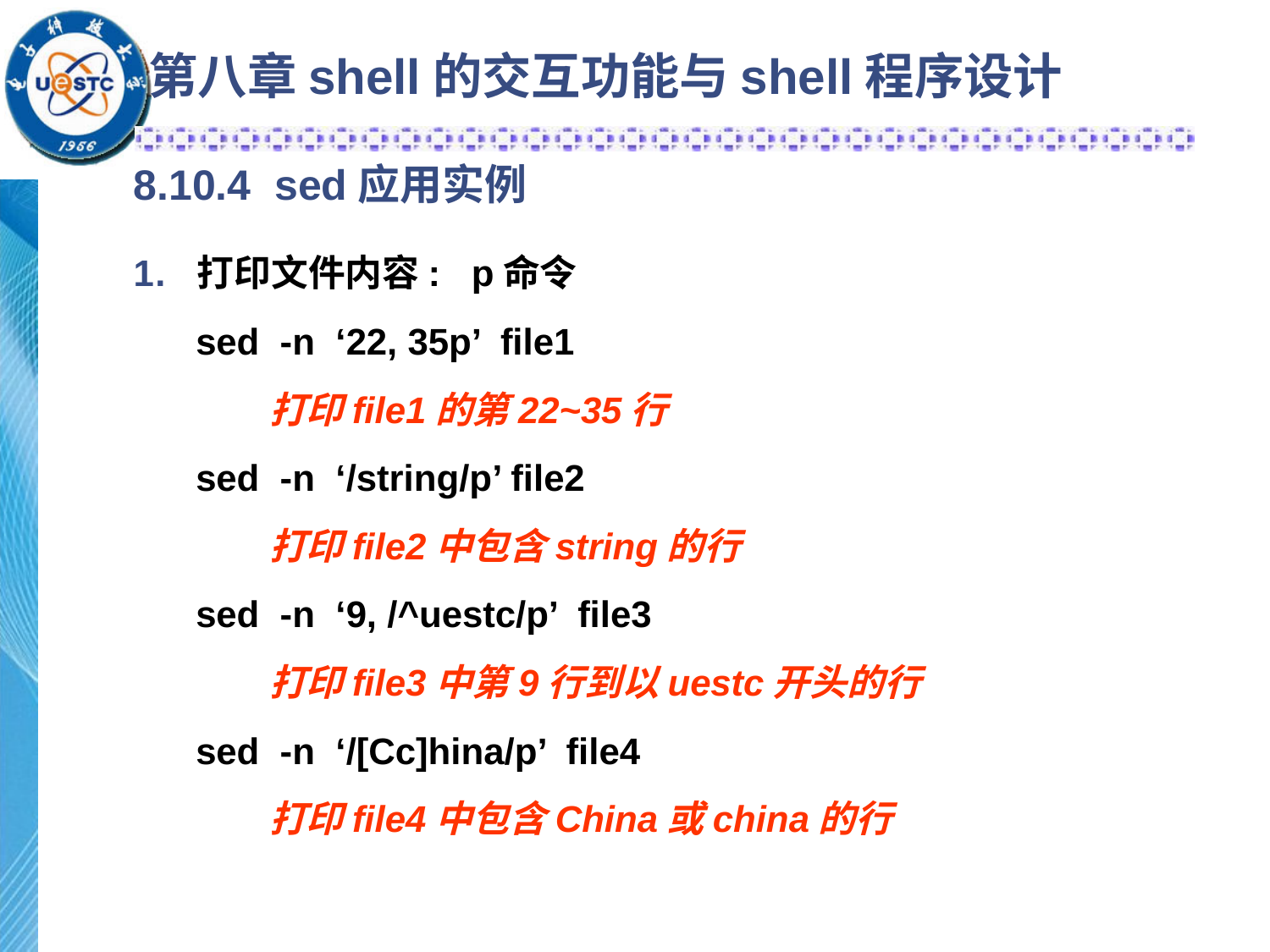

第八章shell的交互功能与shell程序设计
8.10.4  sed应用实例
打印文件内容:   p命令
      sed  -n  ‘22, 35p’  file1
               打印file1的第22~35行
      sed  -n  ‘/string/p’ file2
               打印file2中包含string的行
      sed  -n  ‘9, /^uestc/p’  file3
               打印file3中第9行到以uestc开头的行
      sed  -n  ‘/[Cc]hina/p’  file4
               打印file4中包含China或china的行